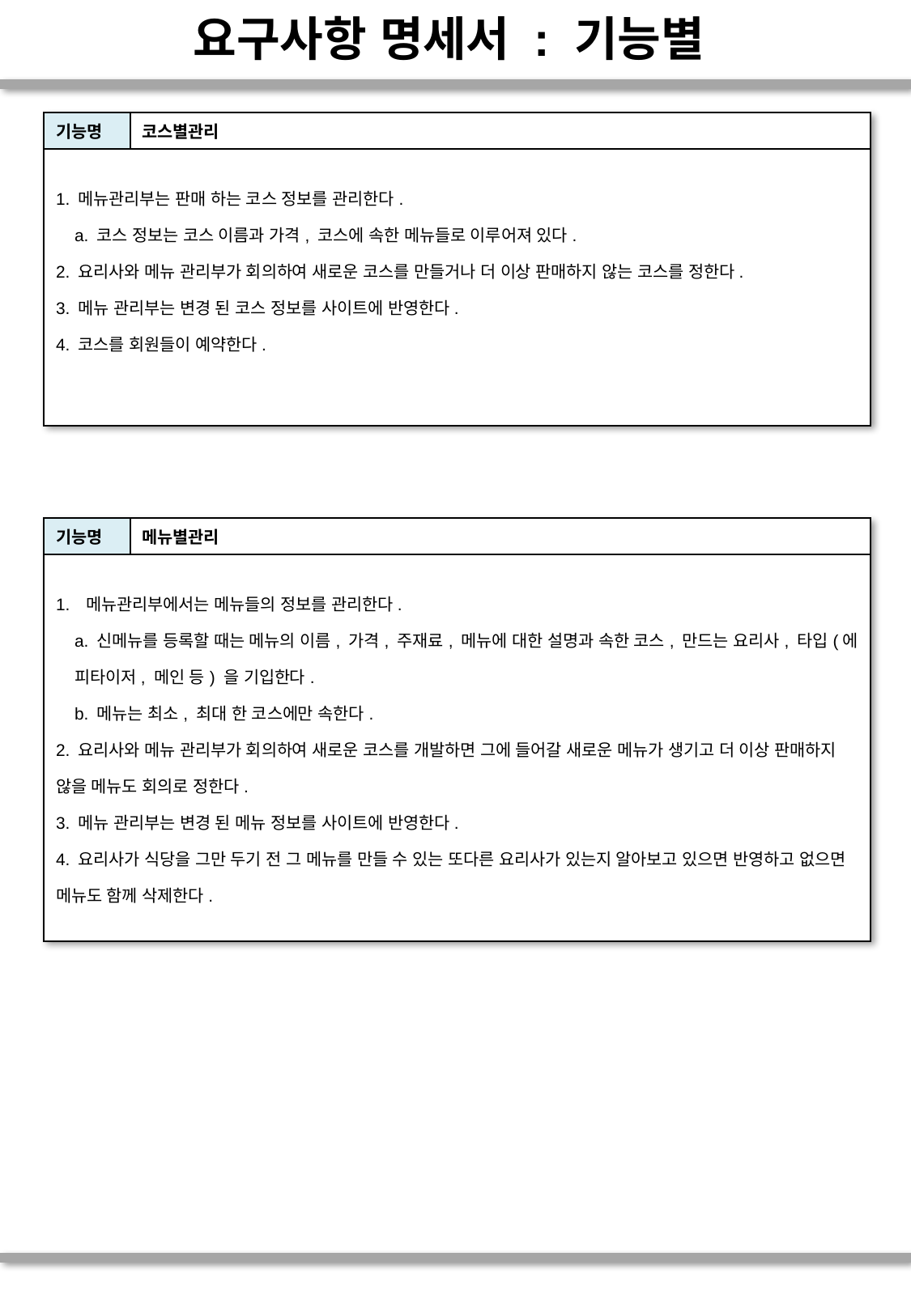

# 요구사항 명세서 : 기능별
| 기능명 | 코스별관리 |
| --- | --- |
| 1. 메뉴관리부는 판매 하는 코스 정보를 관리한다. a. 코스 정보는 코스 이름과 가격, 코스에 속한 메뉴들로 이루어져 있다. 2. 요리사와 메뉴 관리부가 회의하여 새로운 코스를 만들거나 더 이상 판매하지 않는 코스를 정한다. 3. 메뉴 관리부는 변경 된 코스 정보를 사이트에 반영한다. 4. 코스를 회원들이 예약한다. |  |
| 기능명 | 메뉴별관리 |
| --- | --- |
| 메뉴관리부에서는 메뉴들의 정보를 관리한다. a. 신메뉴를 등록할 때는 메뉴의 이름, 가격, 주재료, 메뉴에 대한 설명과 속한 코스, 만드는 요리사, 타입(에 피타이저, 메인 등) 을 기입한다. b. 메뉴는 최소, 최대 한 코스에만 속한다. 2. 요리사와 메뉴 관리부가 회의하여 새로운 코스를 개발하면 그에 들어갈 새로운 메뉴가 생기고 더 이상 판매하지 않을 메뉴도 회의로 정한다. 3. 메뉴 관리부는 변경 된 메뉴 정보를 사이트에 반영한다. 4. 요리사가 식당을 그만 두기 전 그 메뉴를 만들 수 있는 또다른 요리사가 있는지 알아보고 있으면 반영하고 없으면 메뉴도 함께 삭제한다. |  |